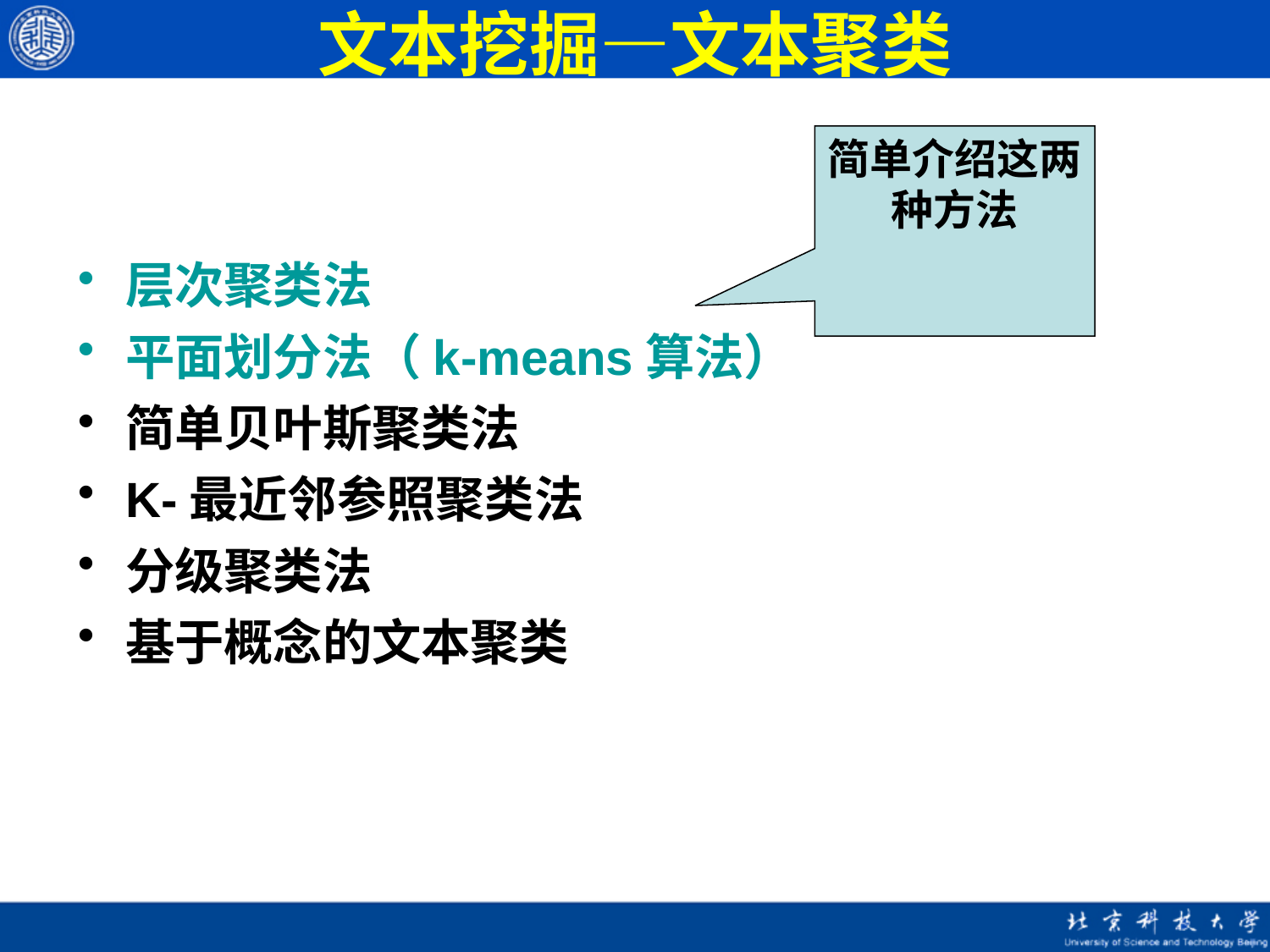

# 文本挖掘—文本聚类
简单介绍这两种方法
层次聚类法
平面划分法（k-means算法）
简单贝叶斯聚类法
K-最近邻参照聚类法
分级聚类法
基于概念的文本聚类
41